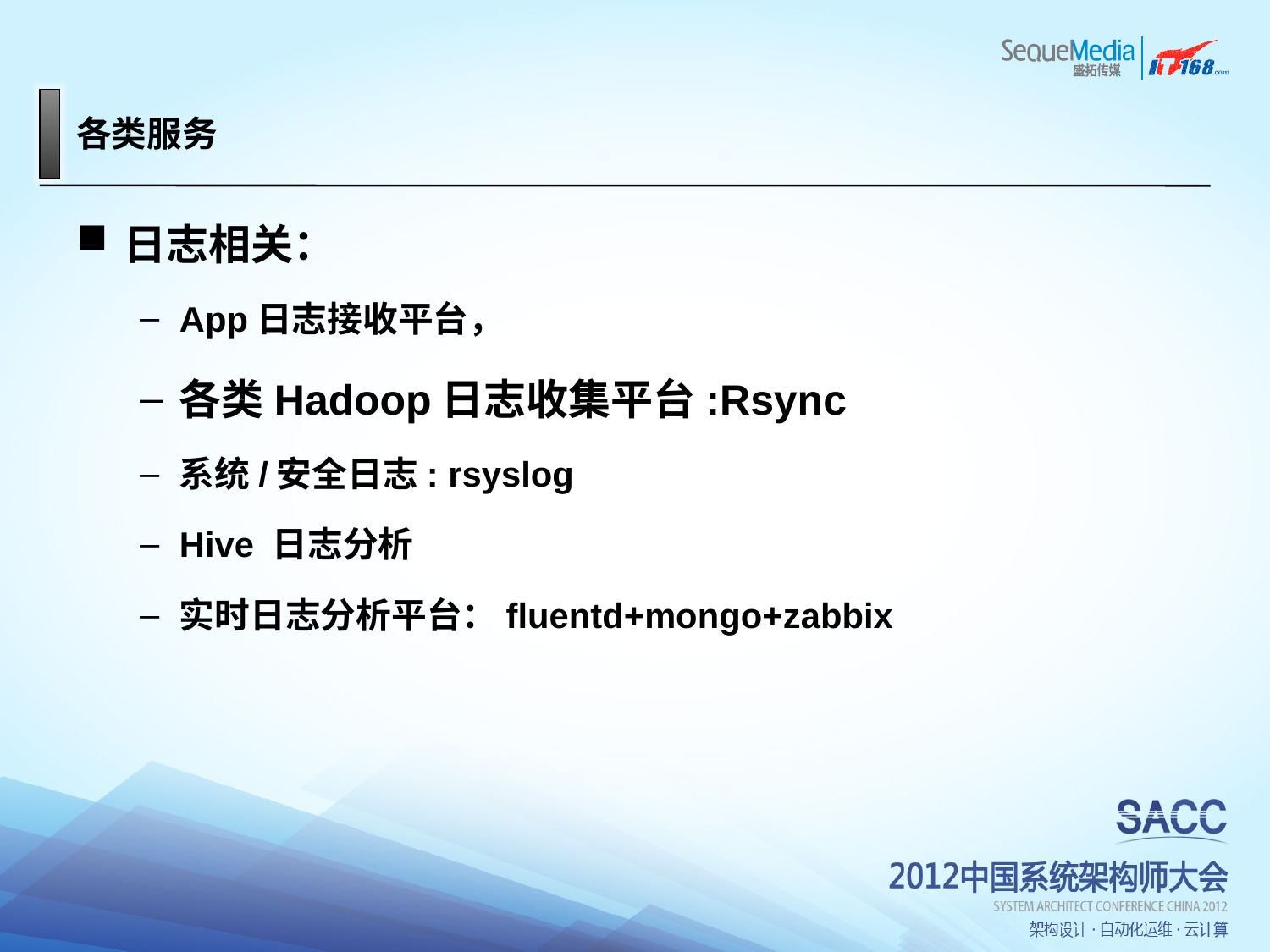

# 各类服务
日志相关：
App日志接收平台，
各类Hadoop日志收集平台:Rsync
系统/安全日志: rsyslog
Hive 日志分析
实时日志分析平台：fluentd+mongo+zabbix